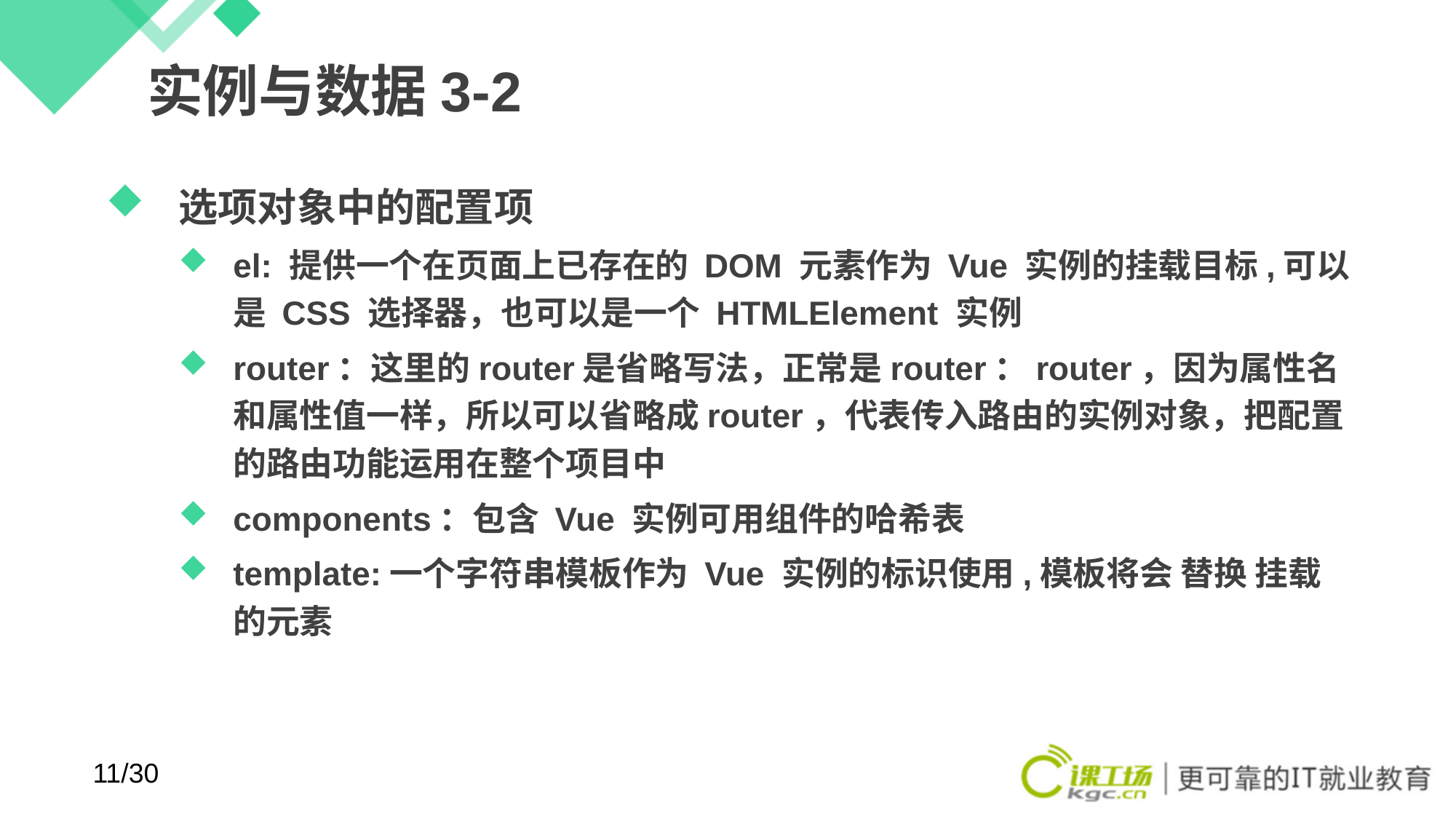

# 实例与数据3-2
选项对象中的配置项
el: 提供一个在页面上已存在的 DOM 元素作为 Vue 实例的挂载目标,可以是 CSS 选择器，也可以是一个 HTMLElement 实例
router：这里的router是省略写法，正常是router：router，因为属性名和属性值一样，所以可以省略成router，代表传入路由的实例对象，把配置的路由功能运用在整个项目中
components：包含 Vue 实例可用组件的哈希表
template:一个字符串模板作为 Vue 实例的标识使用,模板将会 替换 挂载的元素